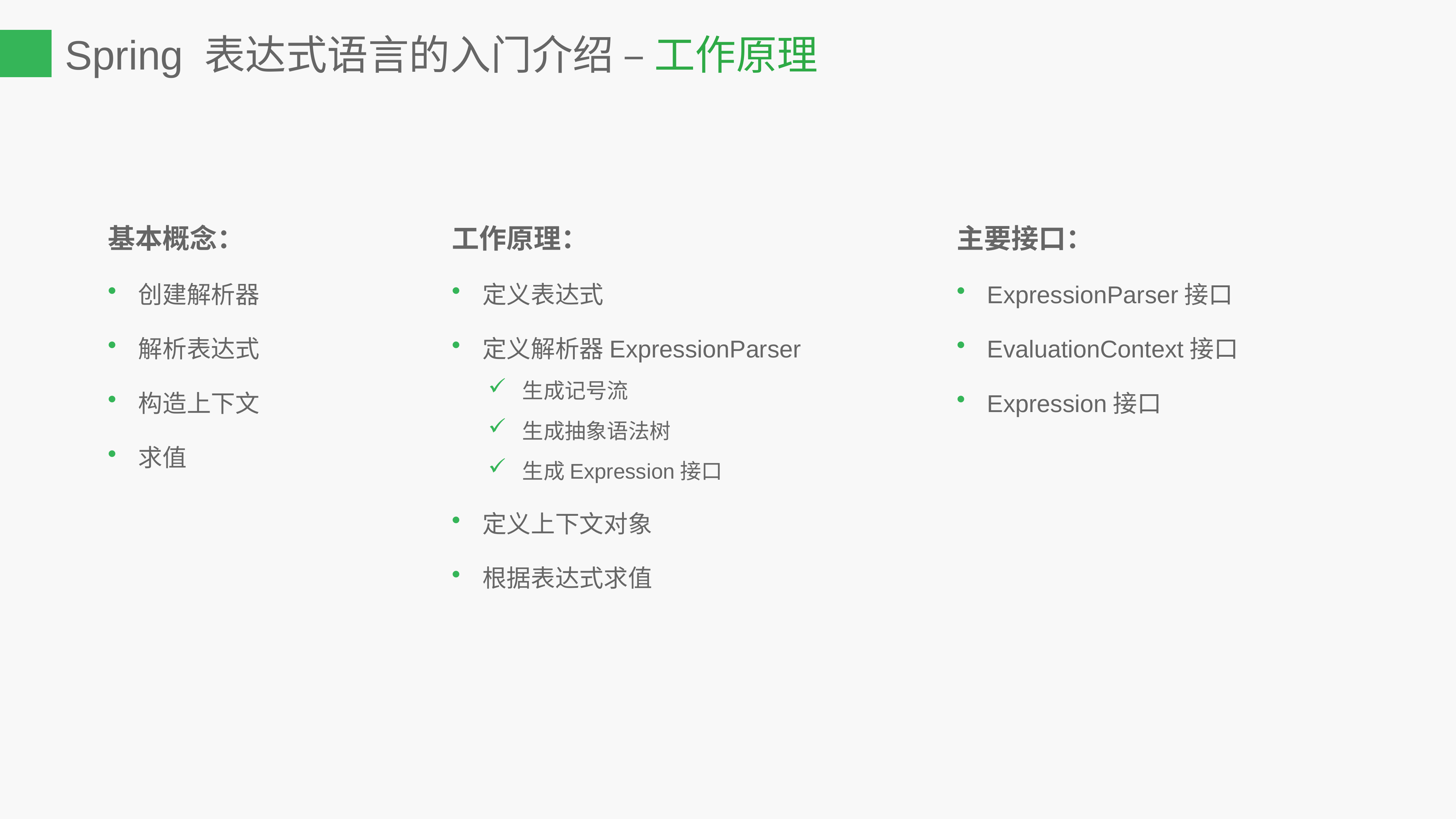

Spring 表达式语言的入门介绍 – 工作原理

基本概念：
创建解析器
解析表达式
构造上下文
求值
工作原理：
定义表达式
定义解析器ExpressionParser
生成记号流
生成抽象语法树
生成Expression接口
定义上下文对象
根据表达式求值
主要接口：
ExpressionParser接口
EvaluationContext接口
Expression接口